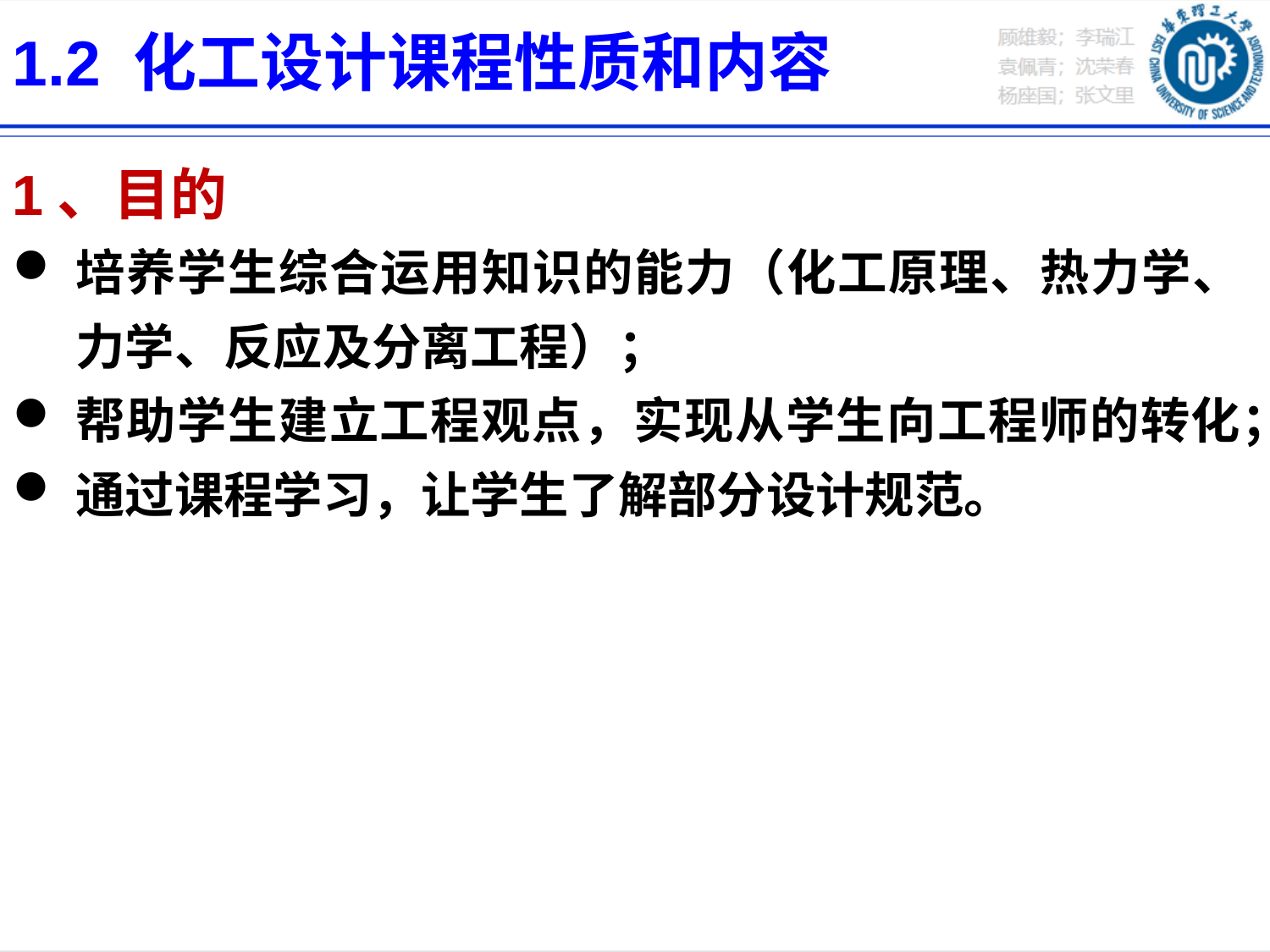

1.2 化工设计课程性质和内容
1、目的
培养学生综合运用知识的能力（化工原理、热力学、力学、反应及分离工程）；
帮助学生建立工程观点，实现从学生向工程师的转化；
通过课程学习，让学生了解部分设计规范。